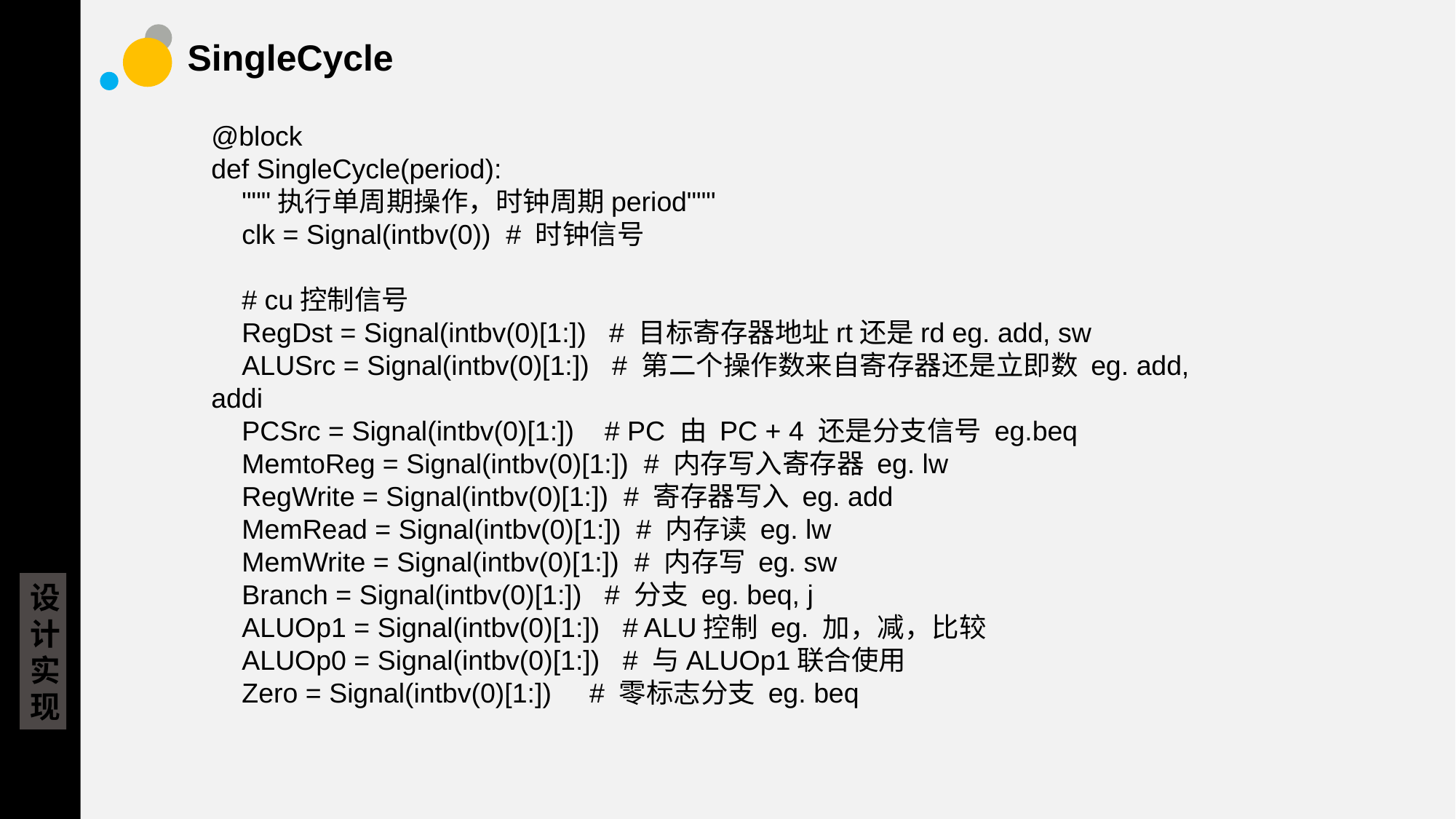

# SingleCycle
问题提出
@block
def SingleCycle(period):
    """执行单周期操作，时钟周期period"""
    clk = Signal(intbv(0))  # 时钟信号

    # cu控制信号
    RegDst = Signal(intbv(0)[1:])   # 目标寄存器地址rt还是rd eg. add, sw
    ALUSrc = Signal(intbv(0)[1:])   # 第二个操作数来自寄存器还是立即数 eg. add, addi
    PCSrc = Signal(intbv(0)[1:])    # PC 由 PC + 4 还是分支信号 eg.beq
    MemtoReg = Signal(intbv(0)[1:])  # 内存写入寄存器 eg. lw
    RegWrite = Signal(intbv(0)[1:])  # 寄存器写入 eg. add
    MemRead = Signal(intbv(0)[1:])  # 内存读 eg. lw
    MemWrite = Signal(intbv(0)[1:])  # 内存写 eg. sw
    Branch = Signal(intbv(0)[1:])   # 分支 eg. beq, j
    ALUOp1 = Signal(intbv(0)[1:])   # ALU控制 eg. 加，减，比较
    ALUOp0 = Signal(intbv(0)[1:])   # 与ALUOp1联合使用
    Zero = Signal(intbv(0)[1:])     # 零标志分支 eg. beq

文献综述
设计实现